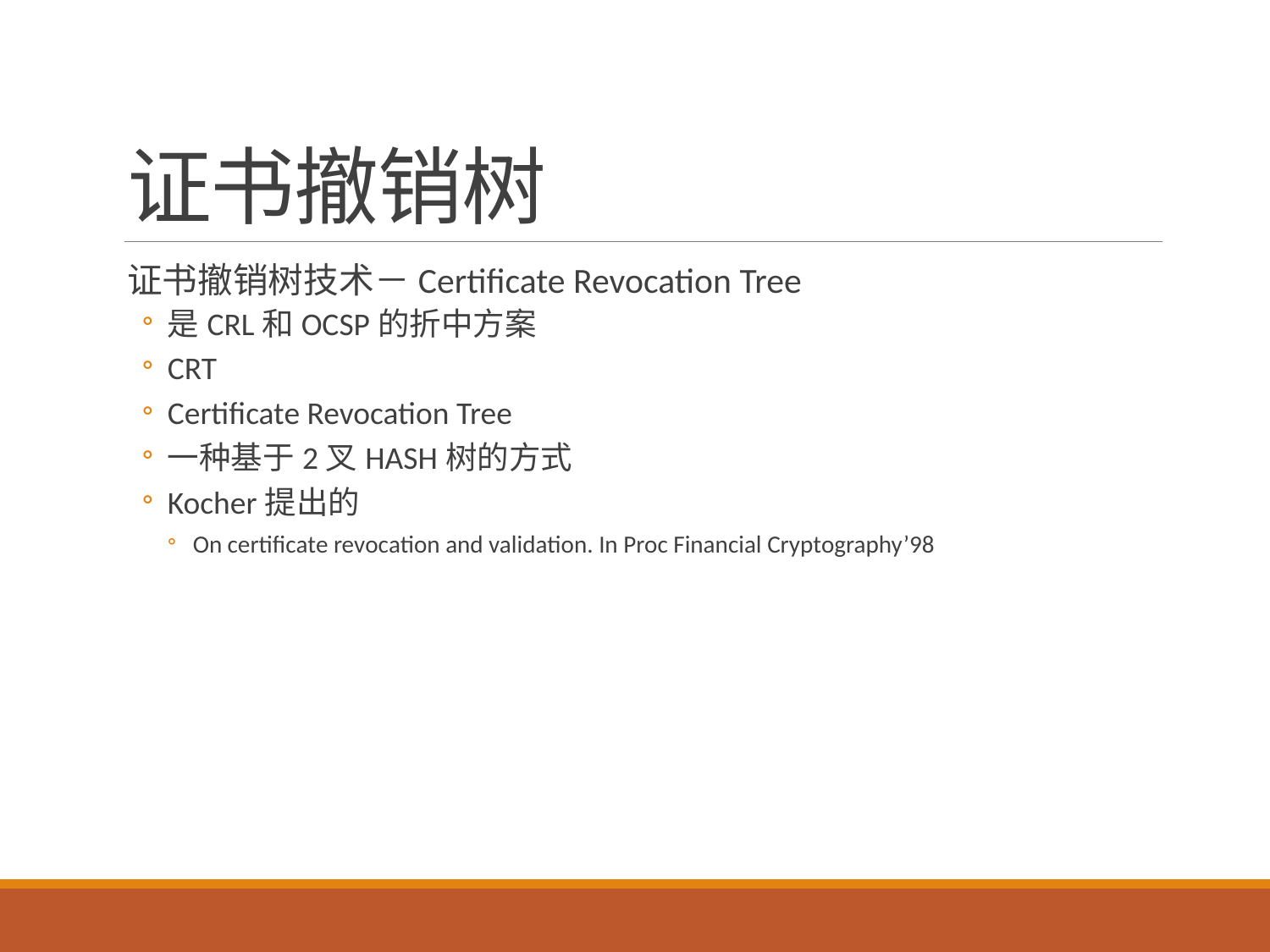

# 证书撤销树
证书撤销树技术－Certificate Revocation Tree
是CRL和OCSP的折中方案
CRT
Certificate Revocation Tree
一种基于2叉HASH树的方式
Kocher提出的
On certificate revocation and validation. In Proc Financial Cryptography’98
108